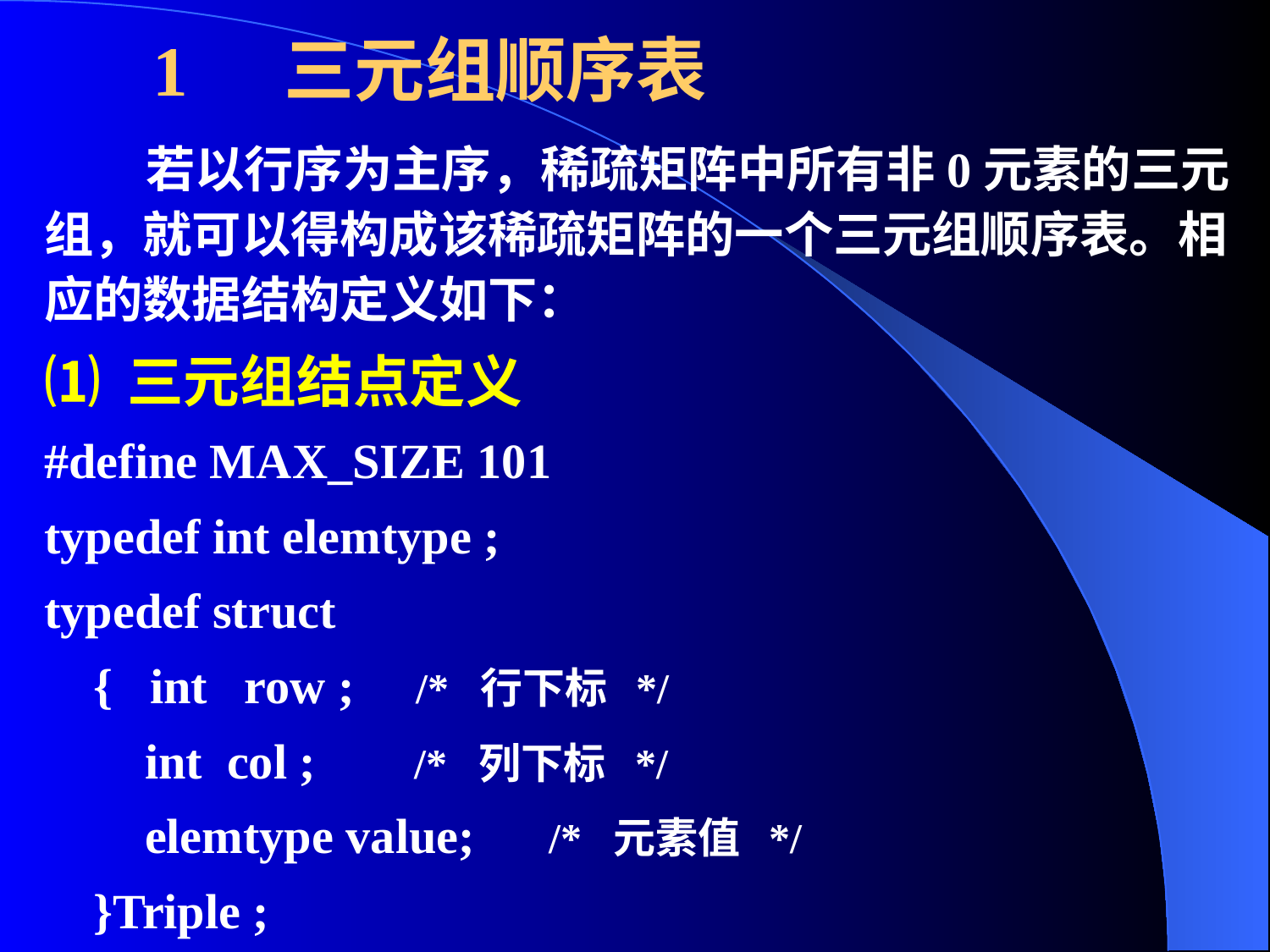

1    三元组顺序表
        若以行序为主序，稀疏矩阵中所有非0元素的三元组，就可以得构成该稀疏矩阵的一个三元组顺序表。相应的数据结构定义如下：
⑴ 三元组结点定义
#define MAX_SIZE 101
typedef int elemtype ;
typedef struct
{   int   row ;     /*  行下标  */
int  col ;        /*  列下标  */
elemtype value;      /*  元素值  */
}Triple ;